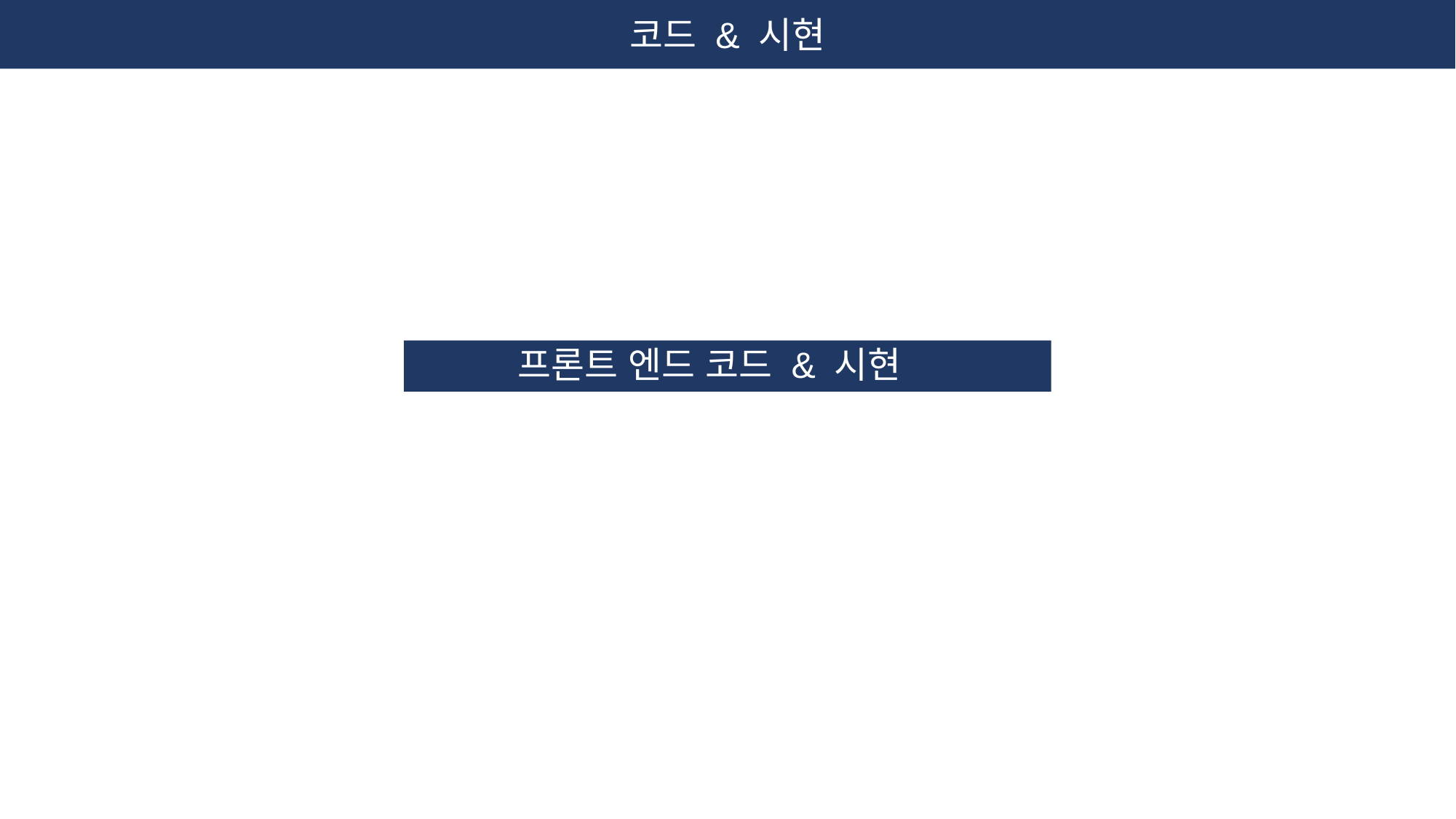

코드 & 시현
프론트 엔드 코드 & 시현